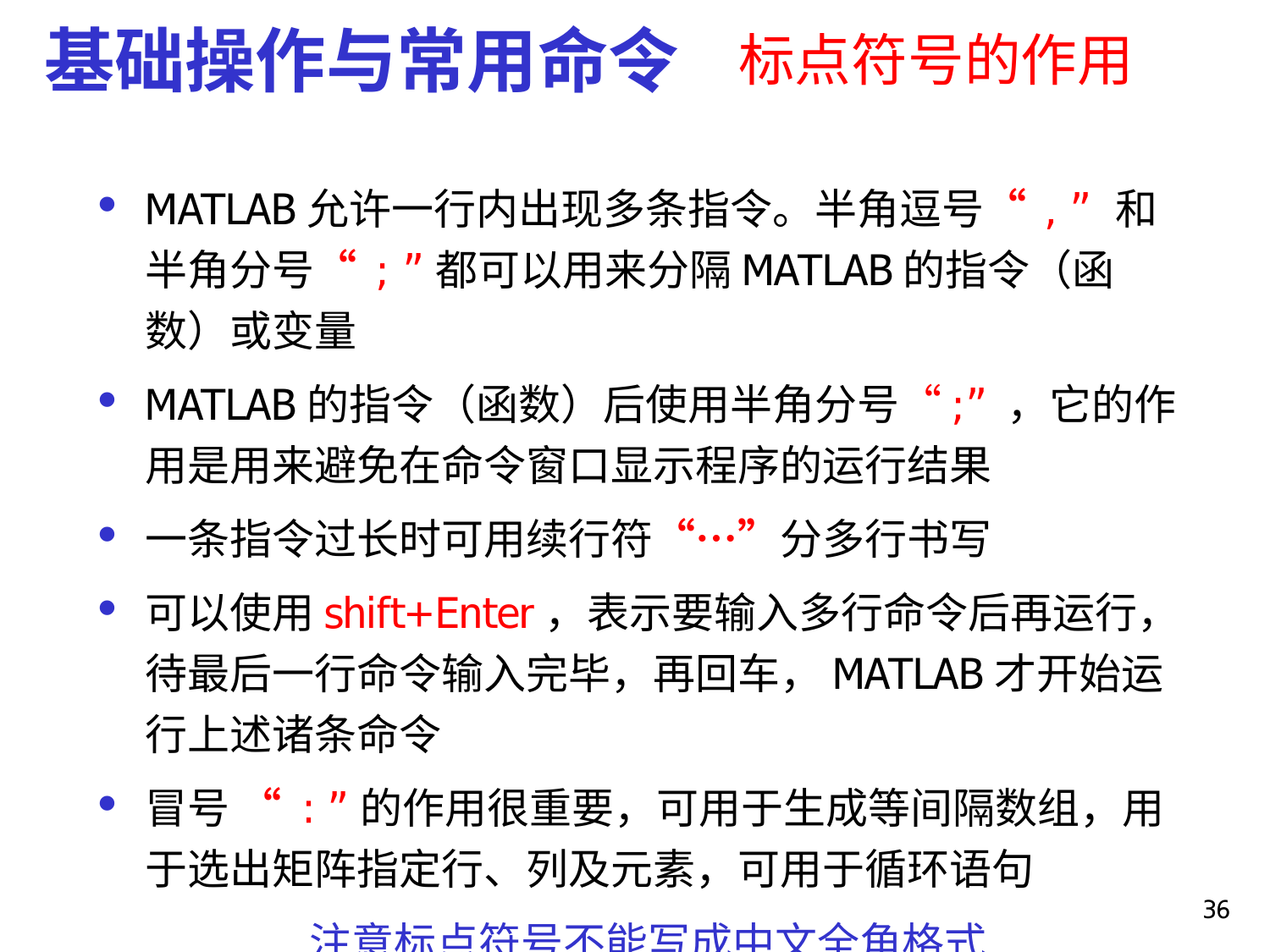

基础操作与常用命令
# 标点符号的作用
MATLAB允许一行内出现多条指令。半角逗号“ , ” 和半角分号“ ; ”都可以用来分隔MATLAB的指令（函数）或变量
MATLAB的指令（函数）后使用半角分号“;” ，它的作用是用来避免在命令窗口显示程序的运行结果
一条指令过长时可用续行符“…”分多行书写
可以使用shift+Enter，表示要输入多行命令后再运行，待最后一行命令输入完毕，再回车，MATLAB才开始运行上述诸条命令
冒号 “ : ”的作用很重要，可用于生成等间隔数组，用于选出矩阵指定行、列及元素，可用于循环语句
注意标点符号不能写成中文全角格式
36